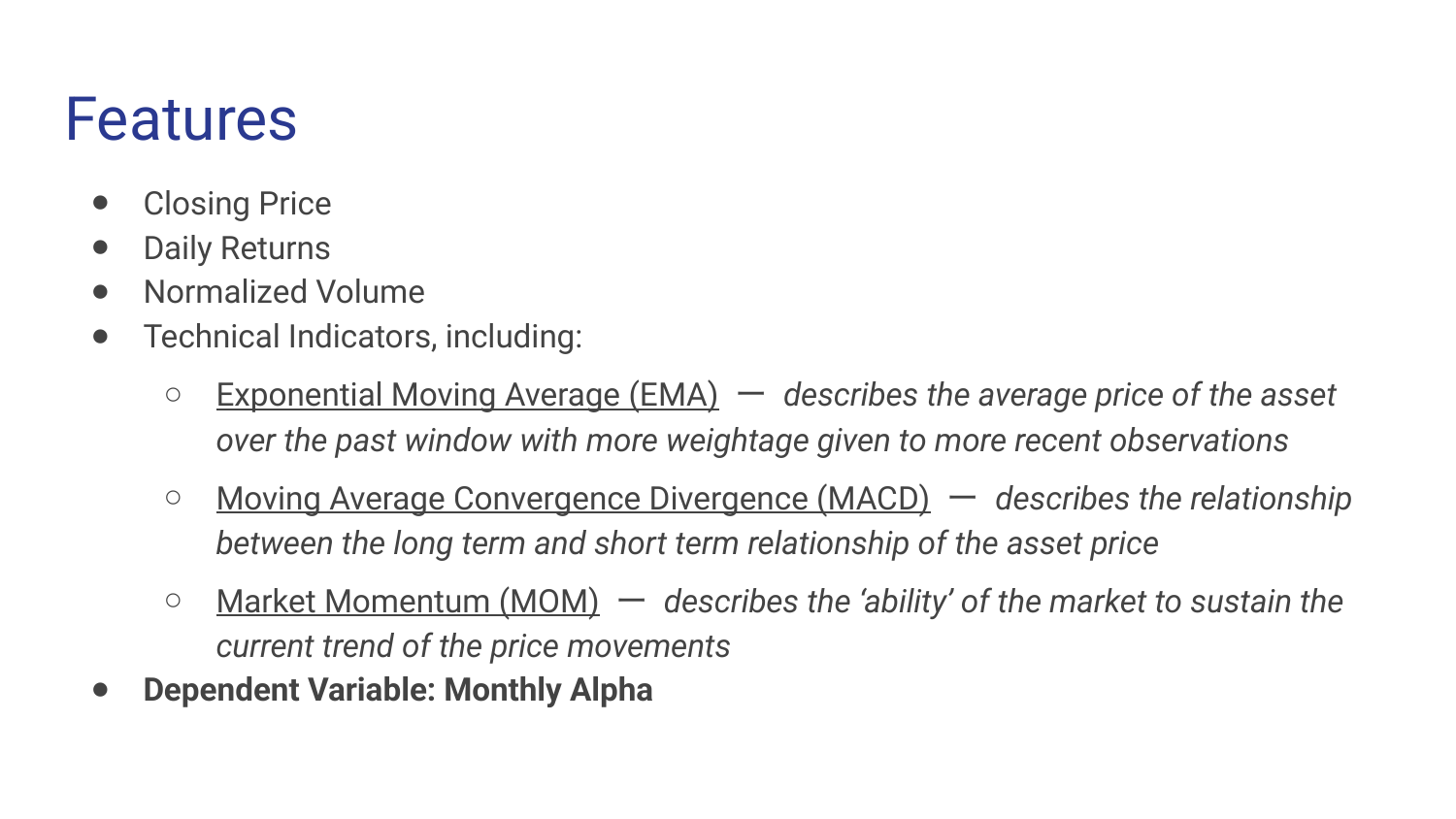

# Features
Closing Price
Daily Returns
Normalized Volume
Technical Indicators, including:

Exponential Moving Average (EMA) ー describes the average price of the asset over the past window with more weightage given to more recent observations

Moving Average Convergence Divergence (MACD) ー describes the relationship between the long term and short term relationship of the asset price

Market Momentum (MOM) ー describes the ‘ability’ of the market to sustain the current trend of the price movements
Dependent Variable: Monthly Alpha
Qualitative evaluation of fund